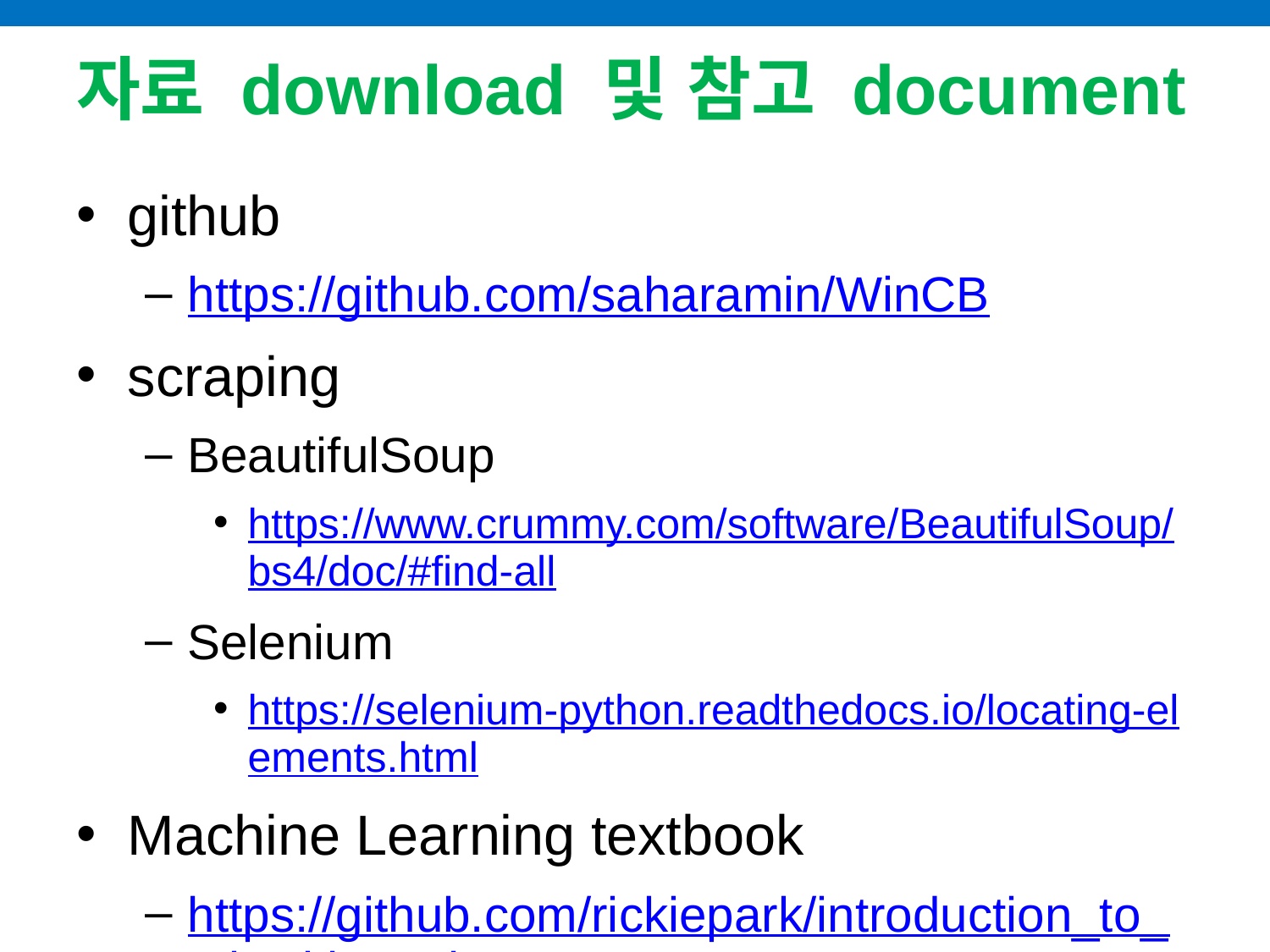

# 자료 download 및 참고 document
github
https://github.com/saharamin/WinCB
scraping
BeautifulSoup
https://www.crummy.com/software/BeautifulSoup/bs4/doc/#find-all
Selenium
https://selenium-python.readthedocs.io/locating-elements.html
Machine Learning textbook
https://github.com/rickiepark/introduction_to_ml_with_python